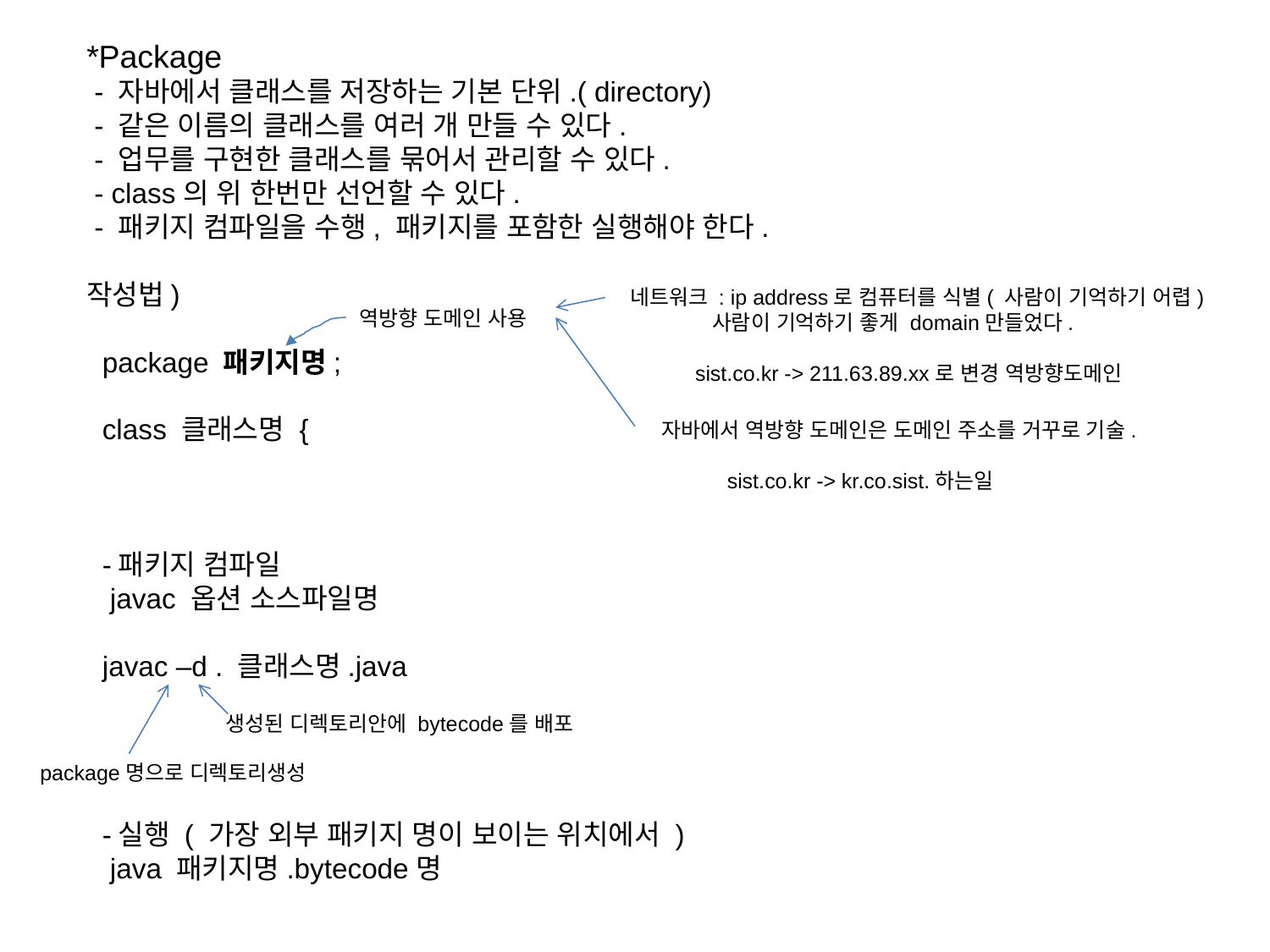

*Package
 - 자바에서 클래스를 저장하는 기본 단위.( directory)
 - 같은 이름의 클래스를 여러 개 만들 수 있다.
 - 업무를 구현한 클래스를 묶어서 관리할 수 있다.
 - class의 위 한번만 선언할 수 있다.
 - 패키지 컴파일을 수행, 패키지를 포함한 실행해야 한다.

작성법)

  package 패키지명;

  class 클래스명 {

  -패키지 컴파일
   javac 옵션 소스파일명

  javac –d . 클래스명.java

  -실행 ( 가장 외부 패키지 명이 보이는 위치에서 )
   java 패키지명.bytecode명
네트워크 : ip address로 컴퓨터를 식별( 사람이 기억하기 어렵)
             사람이 기억하기 좋게 domain만들었다.

           sist.co.kr -> 211.63.89.xx로 변경 역방향도메인
역방향 도메인 사용

자바에서 역방향 도메인은 도메인 주소를 거꾸로 기술.

           sist.co.kr -> kr.co.sist.하는일
생성된 디렉토리안에 bytecode를 배포
package명으로 디렉토리생성